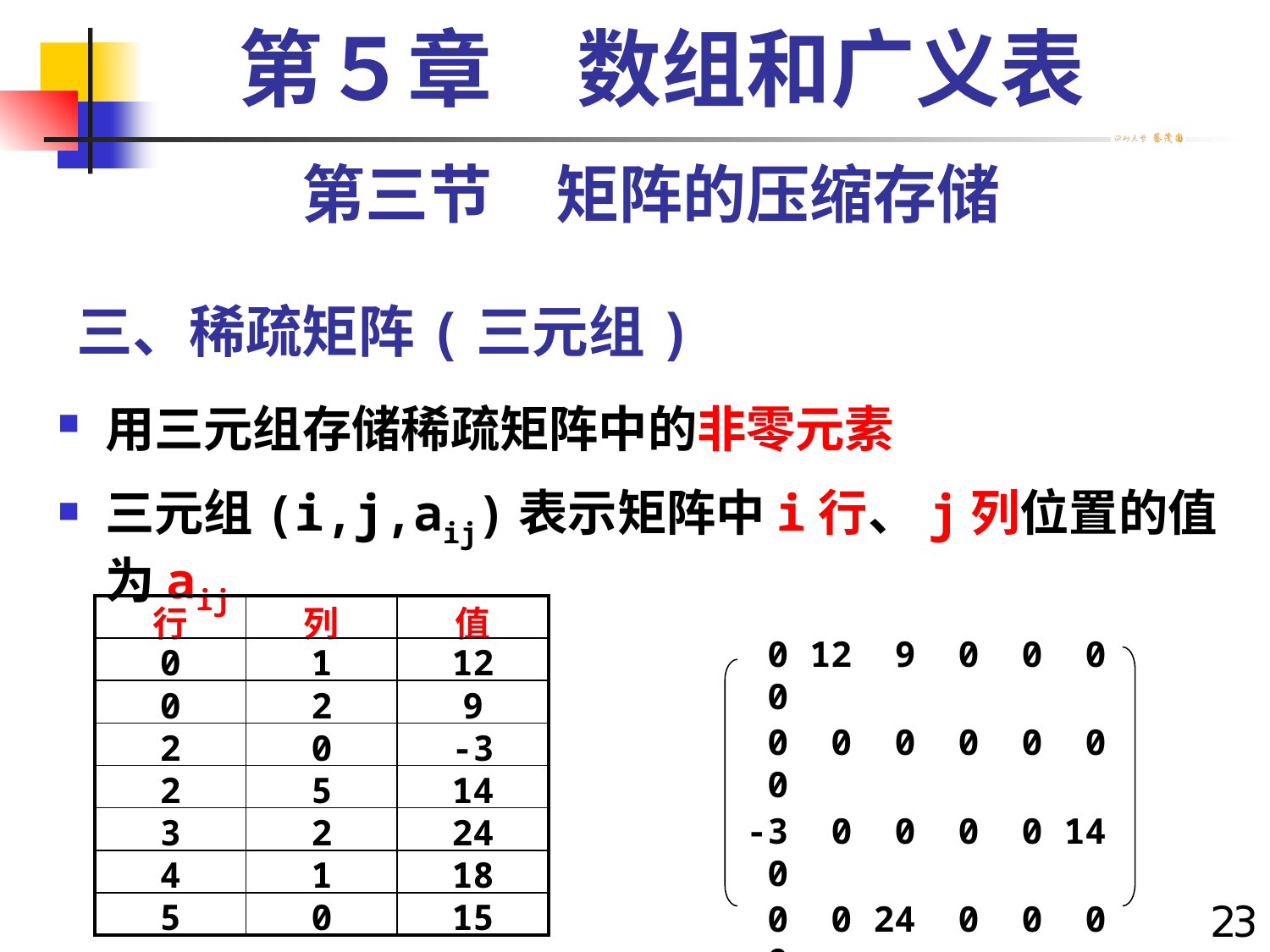

第５章　数组和广义表
第三节　矩阵的压缩存储
# 三、稀疏矩阵(三元组)
用三元组存储稀疏矩阵中的非零元素
三元组(i,j,aij)表示矩阵中i行、j列位置的值为aij
| 行 | 列 | 值 |
| --- | --- | --- |
| 0 | 1 | 12 |
| 0 | 2 | 9 |
| 2 | 0 | -3 |
| 2 | 5 | 14 |
| 3 | 2 | 24 |
| 4 | 1 | 18 |
| 5 | 0 | 15 |
 0 12  9  0  0  0  0
 0  0  0  0  0  0  0
-3  0  0  0  0 14  0
 0  0 24  0  0  0  0
 0 18  0  0  0  0  0
15  0  0 -7  0  0  0

23